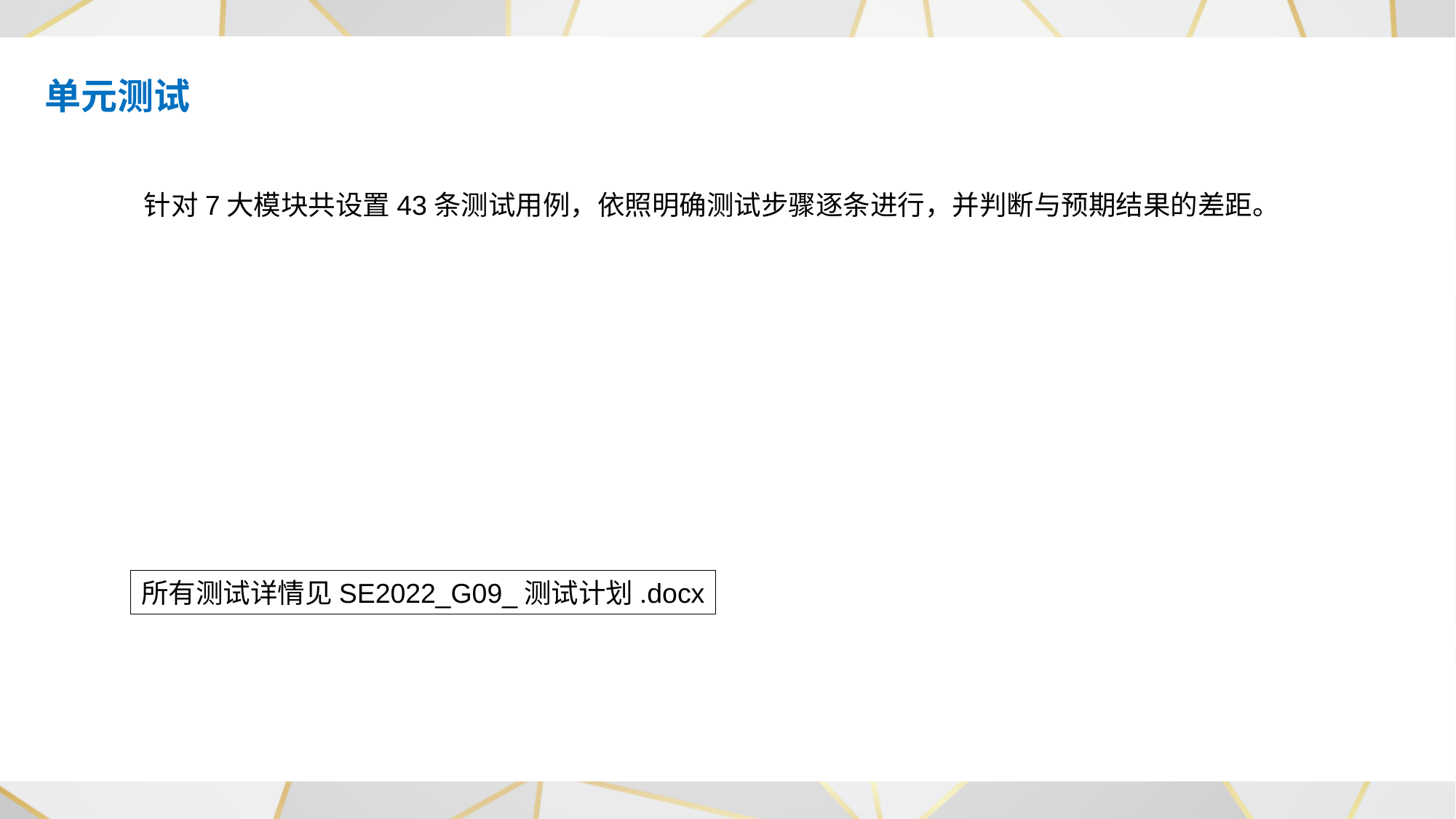

单元测试
针对7大模块共设置43条测试用例，依照明确测试步骤逐条进行，并判断与预期结果的差距。
所有测试详情见SE2022_G09_测试计划.docx